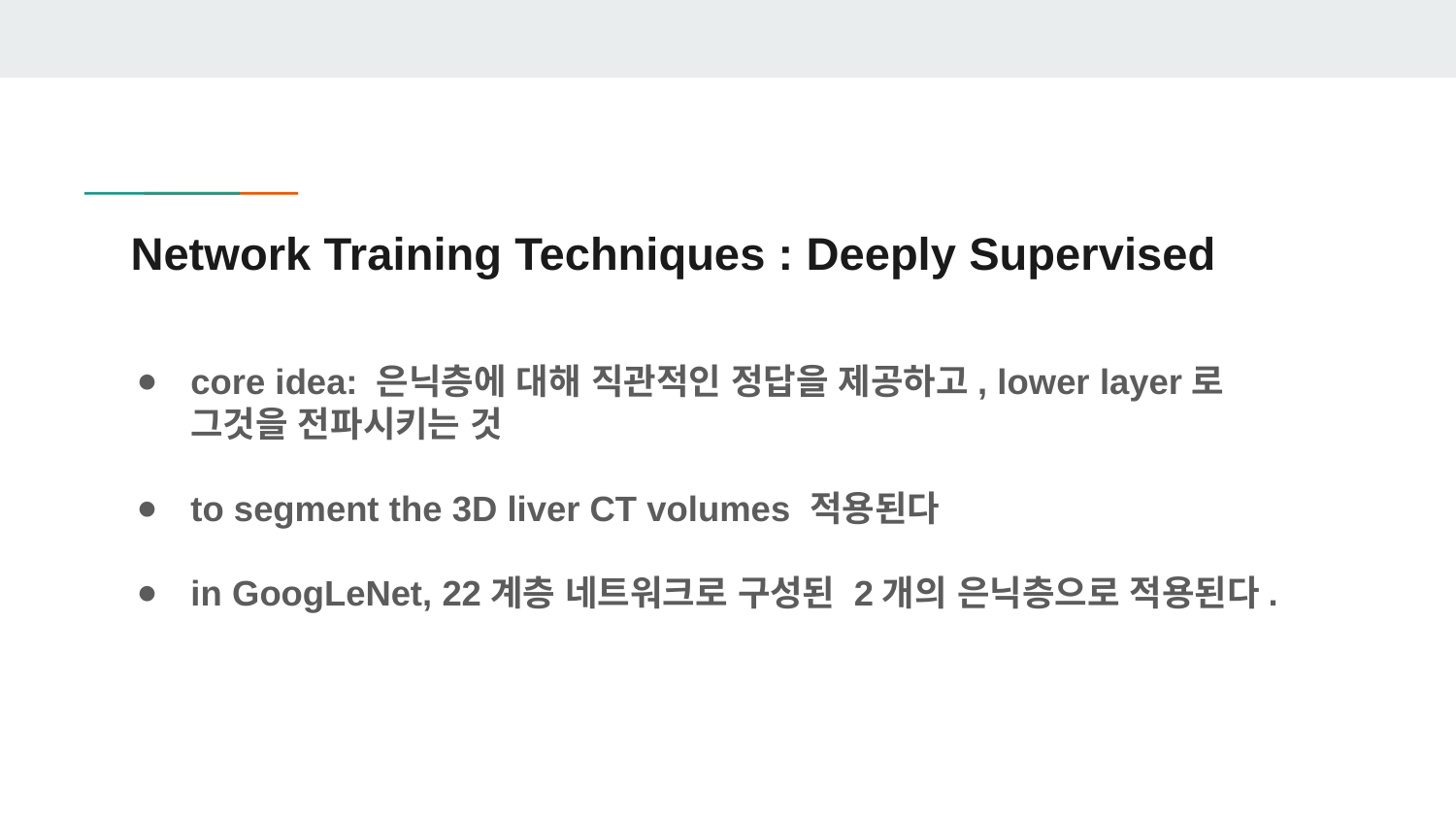

# Network Training Techniques : Deeply Supervised
core idea: 은닉층에 대해 직관적인 정답을 제공하고, lower layer로 그것을 전파시키는 것

to segment the 3D liver CT volumes 적용된다

in GoogLeNet, 22계층 네트워크로 구성된 2개의 은닉층으로 적용된다.